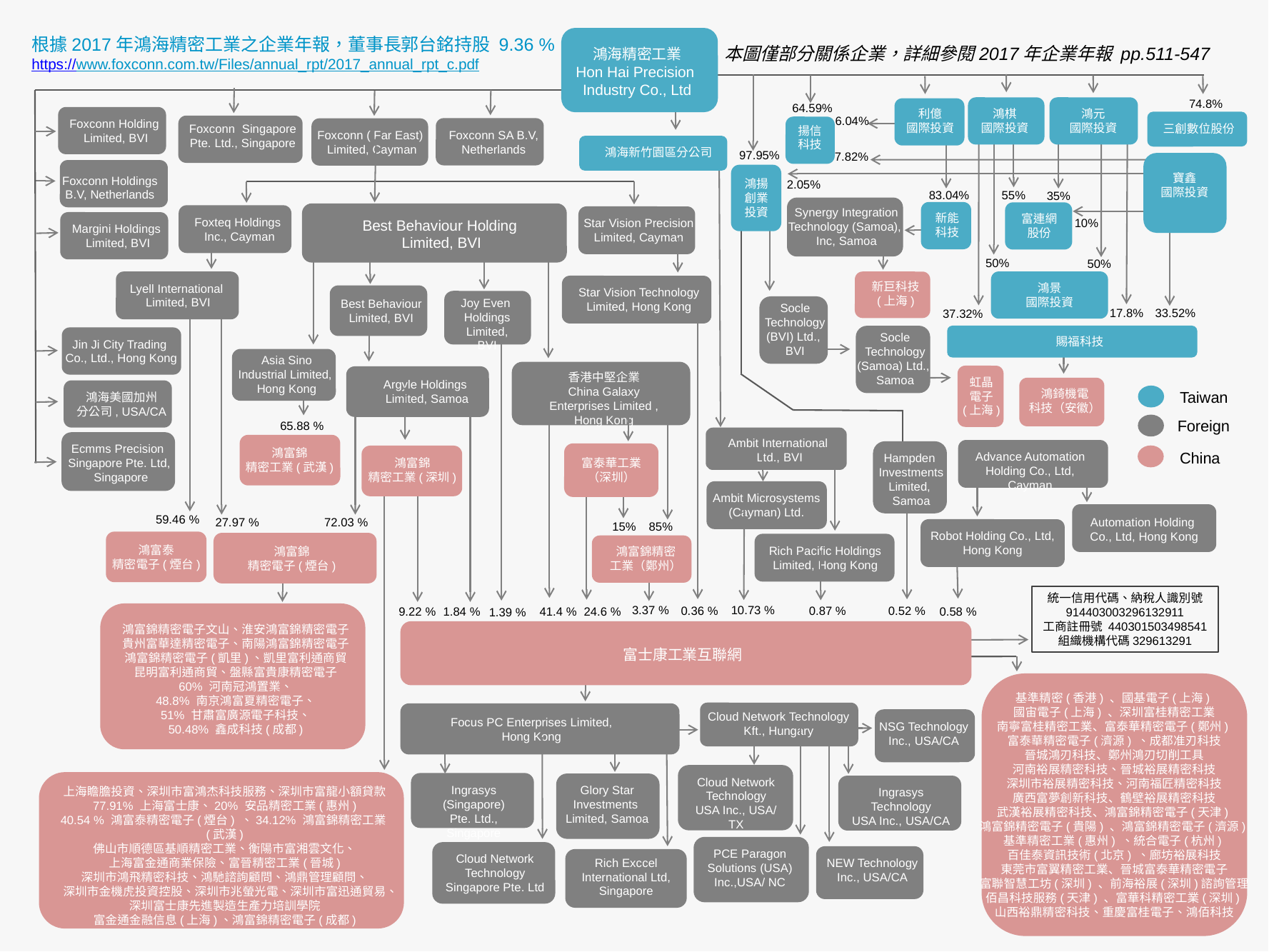

根據2017年鴻海精密工業之企業年報，董事長郭台銘持股 9.36 %
https://www.foxconn.com.tw/Files/annual_rpt/2017_annual_rpt_c.pdf

本圖僅部分關係企業，詳細參閱2017年企業年報 pp.511-547
鴻海精密工業
Hon Hai Precision
Industry Co., Ltd
74.8%
64.59%

利億
國際投資
鴻棋
國際投資
鴻元
國際投資

6.04%

Foxconn Holding
Limited, BVI

三創數位股份

Foxconn  Singapore
Pte. Ltd., Singapore

揚信
科技
Foxconn SA B.V,
Netherlands
Foxconn ( Far East)
 Limited, Cayman

鴻海新竹園區分公司
97.95%
7.82%

寶鑫
國際投資
Foxconn Holdings
B.V, Netherlands
鴻揚
創業
投資
2.05%
83.04%
55%
35%

Synergy Integration
Technology (Samoa),
Inc, Samoa

新能
科技

富連網
股份
Foxteq Holdings
Inc., Cayman
Star Vision Precision Limited, Cayman
Best Behaviour Holding
Limited, BVI
10%

Margini Holdings
Limited, BVI
50%
50%

新巨科技
(上海)

鴻景
國際投資
Lyell International
Limited, BVI
Star Vision Technology
Limited, Hong Kong

Joy Even
Holdings
Limited, BVI
Best Behaviour
Limited, BVI
Socle
Technology
(BVI) Ltd.,
BVI

17.8%
33.52%
37.32%
Socle
Technology
(Samoa) Ltd.,
Samoa

賜福科技
Jin Ji City Trading
 Co., Ltd., Hong Kong
Asia Sino
Industrial Limited,
Hong Kong

香港中堅企業
China Galaxy Enterprises Limited , Hong Kong

虹晶
電子
(上海)
Argyle Holdings
Limited, Samoa

鴻錡機電
科技（安徽）
Taiwan
鴻海美國加州
分公司, USA/CA

 Foreign
65.88 %

Ambit International
Ltd., BVI

Ecmms Precision
Singapore Pte. Ltd,
 Singapore

鴻富錦
精密工業(武漢)

 China

Advance Automation Holding Co., Ltd, Cayman

Hampden
Investments
Limited,
Samoa
富泰華工業
（深圳）
鴻富錦
精密工業(深圳)

Ambit Microsystems
(Cayman) Ltd.

59.46 %
27.97 %
72.03 %
Automation Holding
Co., Ltd, Hong Kong
15%
85%

Robot Holding Co., Ltd,
Hong Kong

鴻富泰
精密電子(煙台)
Rich Pacific Holdings Limited, Hong Kong
鴻富錦
精密電子(煙台)
鴻富錦精密
工業（鄭州）
統一信用代碼、納稅人識別號
914403003296132911
工商註冊號 440301503498541
組織機構代碼329613291
3.37 %
10.73 %
0.36 %
0.87 %
0.52 %
24.6 %
0.58 %
1.84 %
41.4 %
9.22 %
1.39 %

鴻富錦精密電子文山、淮安鴻富錦精密電子
貴州富華達精密電子、南陽鴻富錦精密電子
鴻富錦精密電子(凱里)、凱里富利通商貿
昆明富利通商貿、盤縣富貴康精密電子
60% 河南冠鴻置業、
48.8% 南京鴻富夏精密電子、
51% 甘肅富廣源電子科技、
50.48% 鑫成科技(成都)

富士康工業互聯網

基準精密(香港) 、國基電子(上海)
國宙電子(上海) 、深圳富桂精密工業
南寧富桂精密工業、富泰華精密電子(鄭州)
富泰華精密電子(濟源) 、成都准刃科技
晉城鴻刃科技、鄭州鴻刃切削工具
河南裕展精密科技、晉城裕展精密科技
深圳市裕展精密科技、河南福匠精密科技
廣西富夢創新科技、鶴壁裕展精密科技
武漢裕展精密科技、鴻富錦精密電子(天津)
鴻富錦精密電子(貴陽) 、鴻富錦精密電子(濟源)
基準精密工業(惠州) 、統合電子(杭州)
百佳泰資訊技術(北京) 、廊坊裕展科技
東莞市富翼精密工業、晉城富泰華精密電子
富聯智慧工坊(深圳) 、前海裕展(深圳)諮詢管理
佰昌科技服務(天津) 、富華科精密工業(深圳)
山西裕鼎精密科技、重慶富桂電子、鴻佰科技

Cloud Network Technology
Kft., Hungary

Focus PC Enterprises Limited,
Hong Kong
NSG Technology
Inc., USA/CA

Cloud Network Technology
USA Inc., USA/ TX

Ingrasys (Singapore)
Pte. Ltd., Singapore
Glory Star Investments
Limited, Samoa
上海瞻膽投資、深圳市富鴻杰科技服務、深圳市富龍小額貸款
77.91% 上海富士康、20% 安品精密工業(惠州)
40.54 % 鴻富泰精密電子(煙台) 、34.12% 鴻富錦精密工業(武漢)
佛山市順德區基順精密工業、衡陽市富湘雲文化、
上海富金通商業保險、富晉精密工業(晉城)
深圳市鴻飛精密科技、鴻馳諮詢顧問、鴻鼎管理顧問、
深圳市金機虎投資控股、深圳市兆螢光電、深圳市富迅通貿易、
深圳富士康先進製造生產力培訓學院
富金通金融信息(上海)、鴻富錦精密電子(成都)
Ingrasys Technology
USA Inc., USA/CA

PCE Paragon
Solutions (USA) Inc.,USA/ NC

Cloud Network Technology Singapore Pte. Ltd

Rich Exccel International Ltd,
Singapore
NEW Technology
Inc., USA/CA